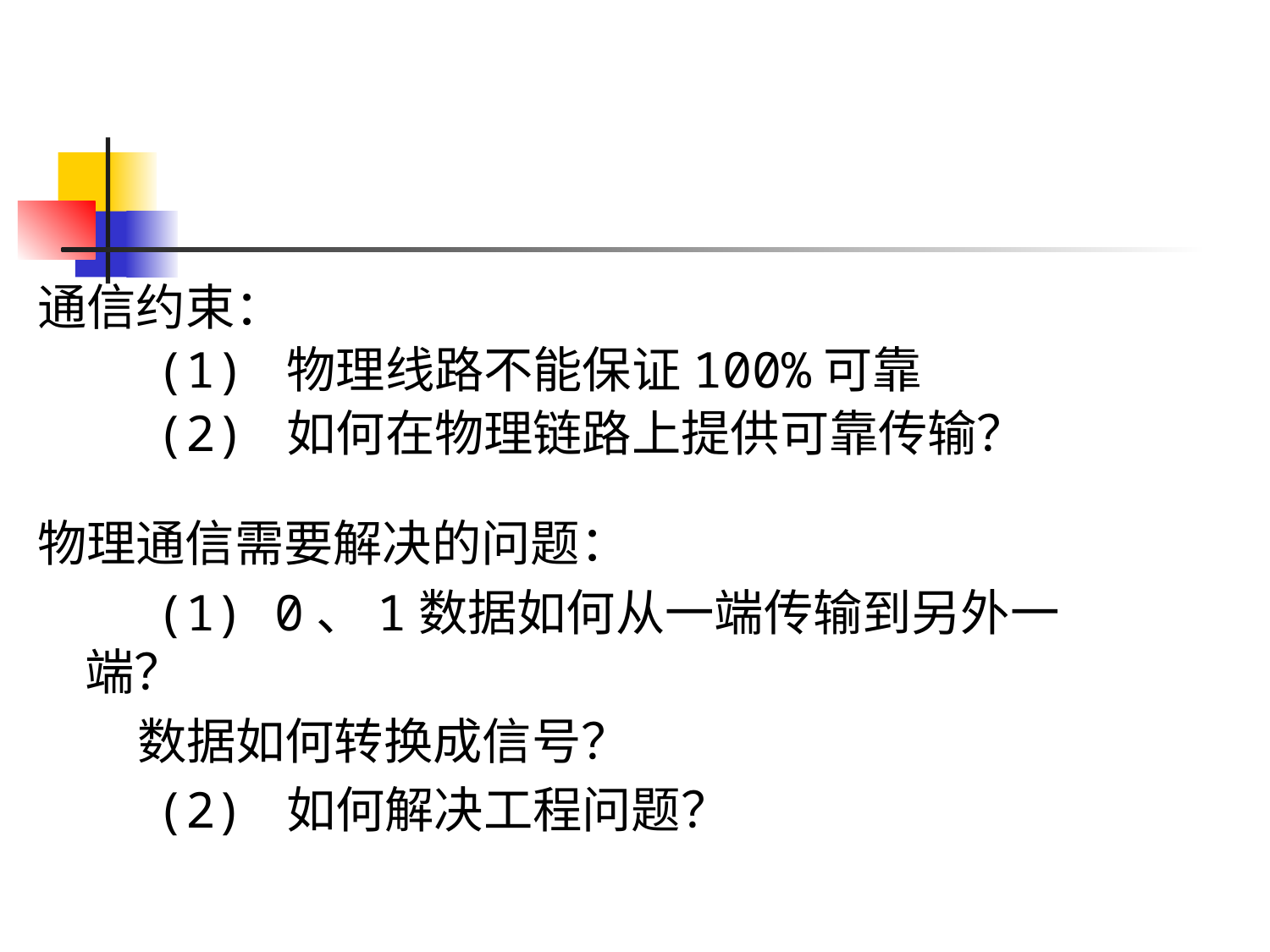

通信约束：
    (1) 物理线路不能保证100%可靠
    (2) 如何在物理链路上提供可靠传输？
物理通信需要解决的问题：
    (1) 0、1数据如何从一端传输到另外一端？
        数据如何转换成信号？
    (2) 如何解决工程问题？